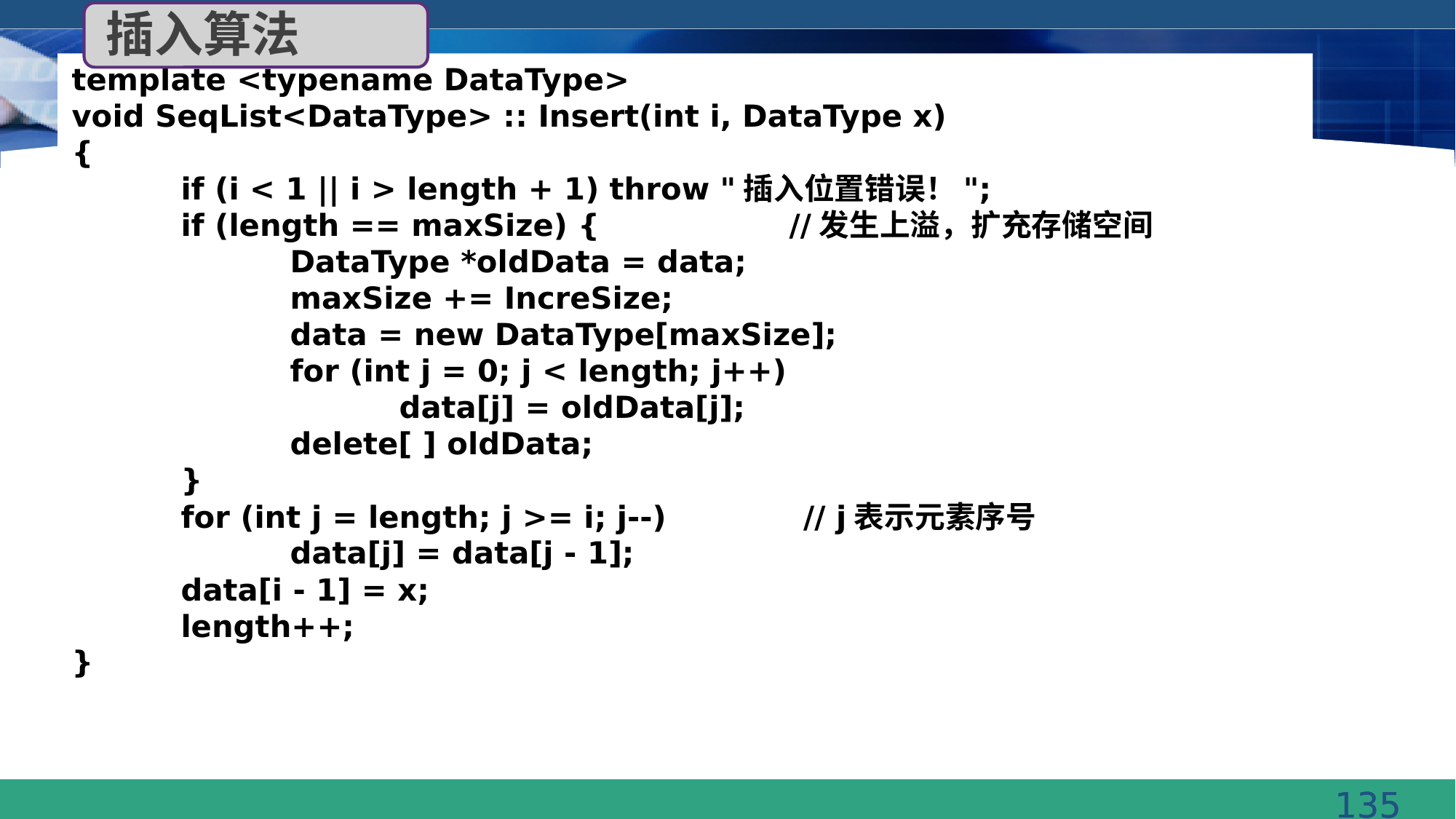

插入算法

template <typename DataType>
void SeqList<DataType> :: Insert(int i, DataType x)
{
	if (i < 1 || i > length + 1) throw "插入位置错误！";
	if (length == maxSize) {                  //发生上溢，扩充存储空间
		DataType *oldData = data;
		maxSize += IncreSize;
		data = new DataType[maxSize];
		for (int j = 0; j < length; j++)
  			data[j] = oldData[j];
		delete[ ] oldData;
   	}
	for (int j = length; j >= i; j--)             // j表示元素序号
		data[j] = data[j - 1];
	data[i - 1] = x;
	length++;
}